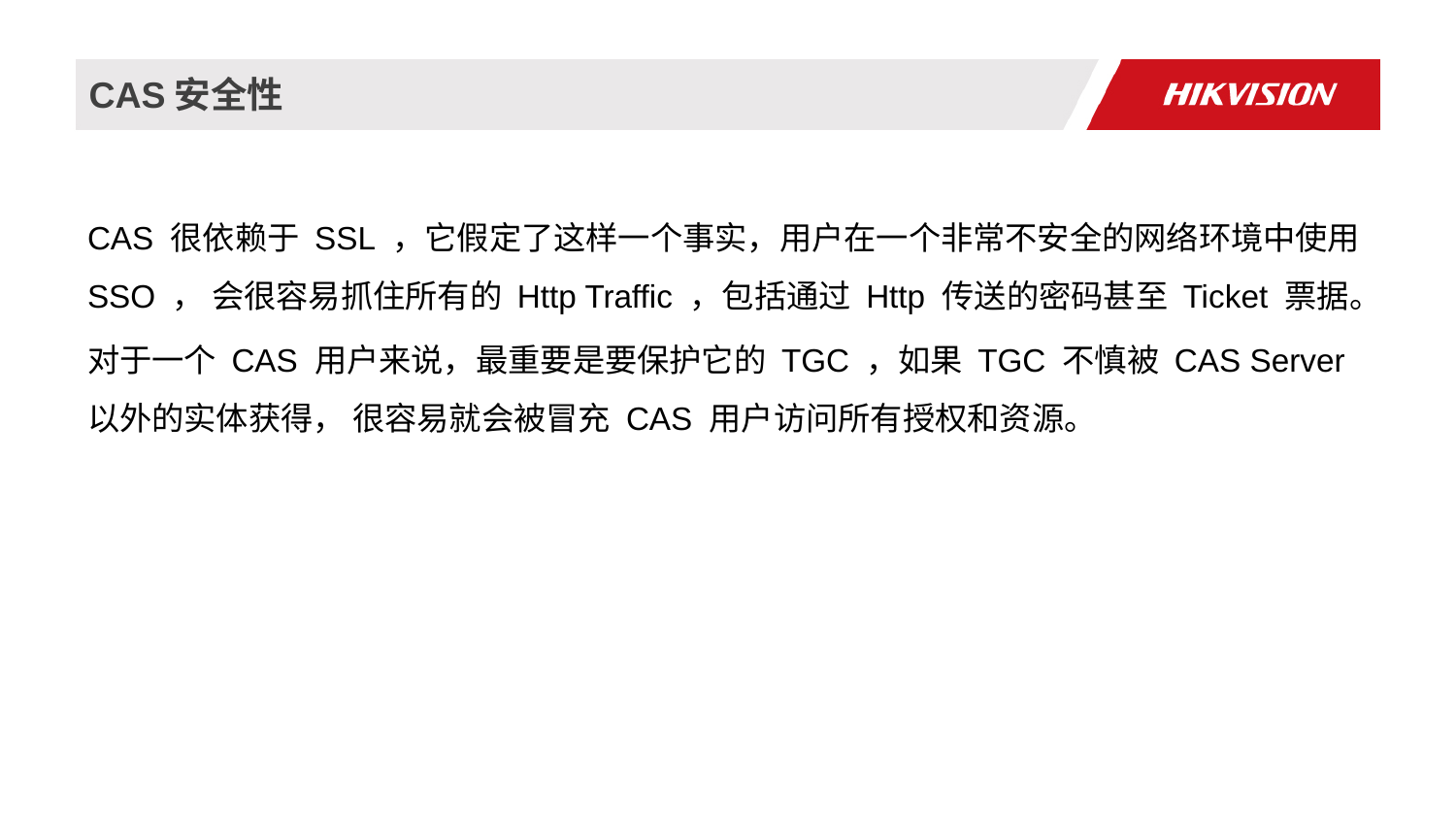

CAS安全性
CAS 很依赖于 SSL ，它假定了这样一个事实，用户在一个非常不安全的网络环境中使用 SSO ， 会很容易抓住所有的 Http Traffic ，包括通过 Http 传送的密码甚至 Ticket 票据。
对于一个 CAS 用户来说，最重要是要保护它的 TGC ，如果 TGC 不慎被 CAS Server 以外的实体获得， 很容易就会被冒充 CAS 用户访问所有授权和资源。